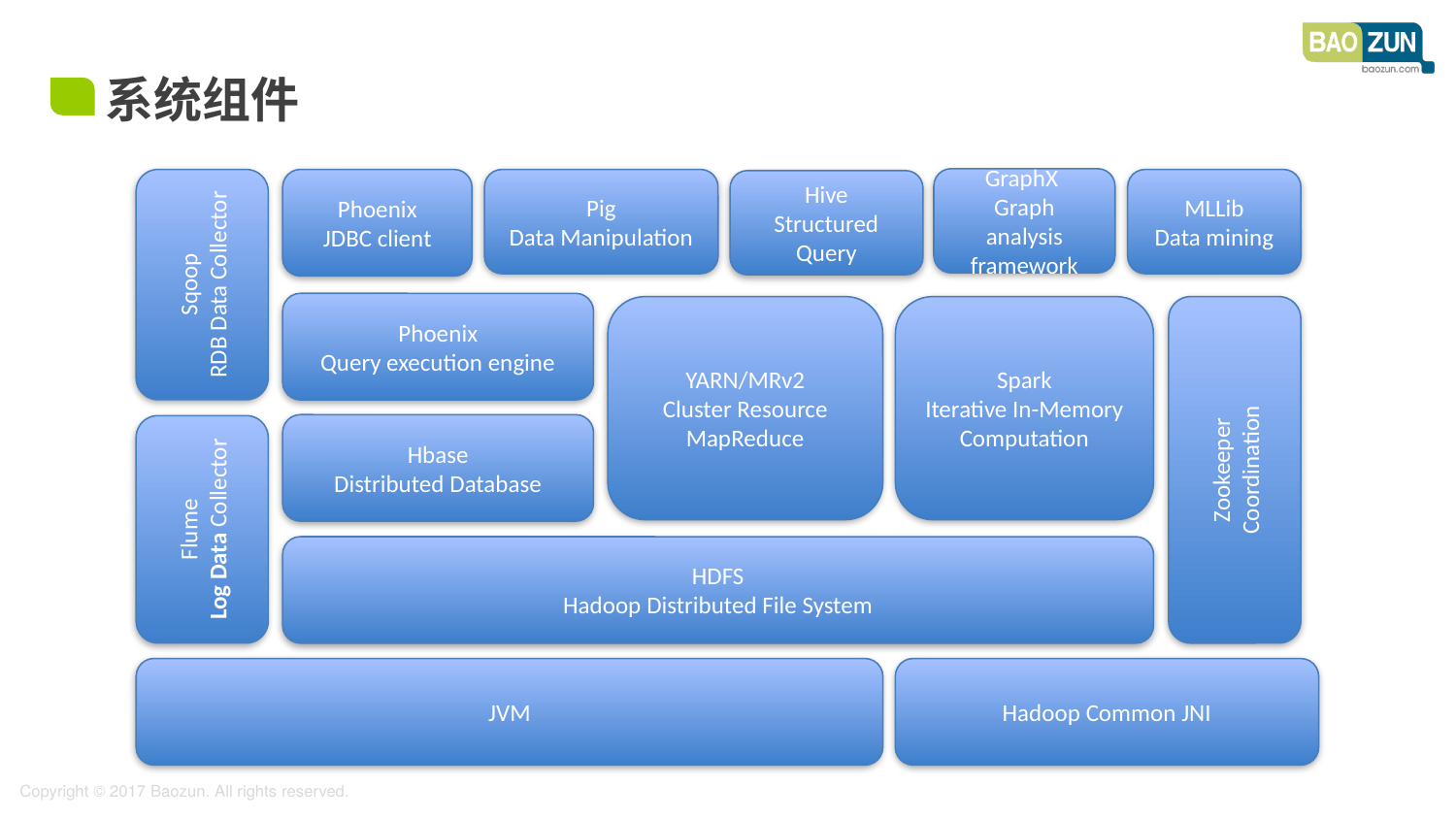

# 系统组件
GraphX
Graph analysis
framework
Pig
Data Manipulation
Sqoop
RDB Data Collector
Phoenix
JDBC client
MLLib
Data mining
Hive
Structured Query
Phoenix
Query execution engine
YARN/MRv2
Cluster Resource
MapReduce
Spark
Iterative In-Memory
Computation
Zookeeper
Coordination
Hbase
Distributed Database
Flume
Log Data Collector
HDFS
Hadoop Distributed File System
JVM
Hadoop Common JNI